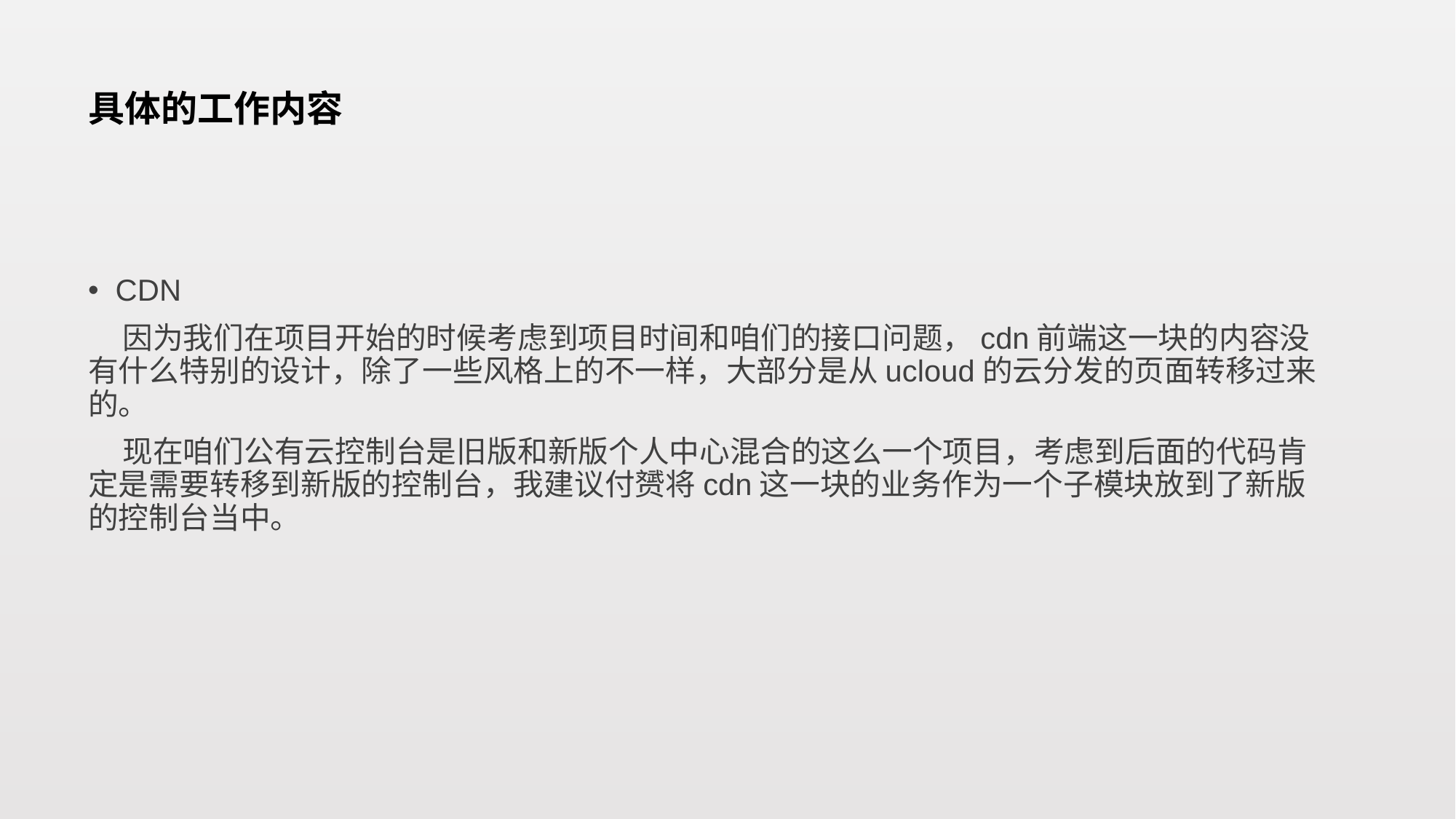

# 具体的工作内容

CDN
    因为我们在项目开始的时候考虑到项目时间和咱们的接口问题，cdn前端这一块的内容没有什么特别的设计，除了一些风格上的不一样，大部分是从ucloud的云分发的页面转移过来的。
    现在咱们公有云控制台是旧版和新版个人中心混合的这么一个项目，考虑到后面的代码肯定是需要转移到新版的控制台，我建议付赟将cdn这一块的业务作为一个子模块放到了新版的控制台当中。